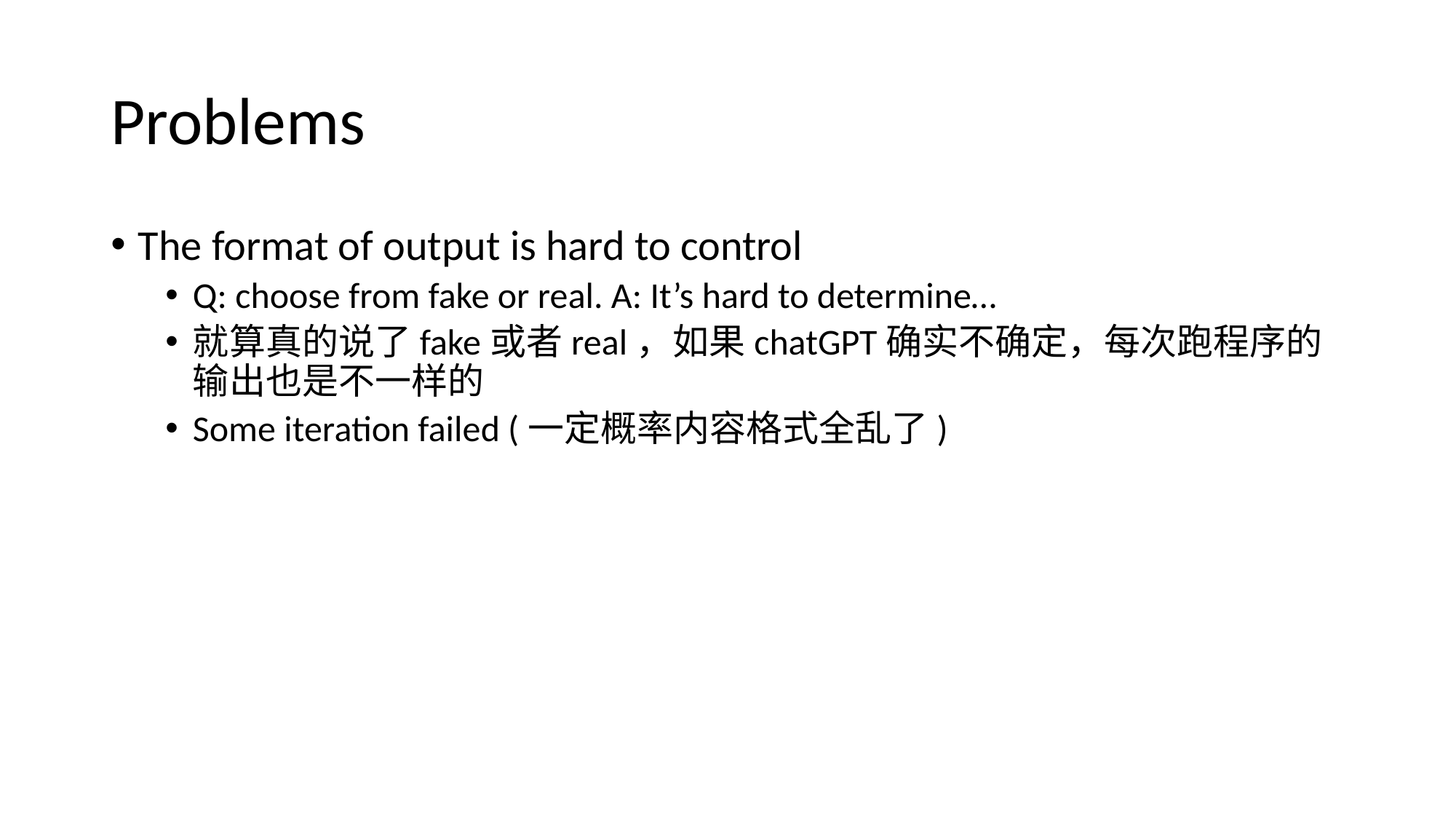

# Problems
The format of output is hard to control
Q: choose from fake or real. A: It’s hard to determine…
就算真的说了fake或者real，如果chatGPT确实不确定，每次跑程序的输出也是不一样的
Some iteration failed (一定概率内容格式全乱了)